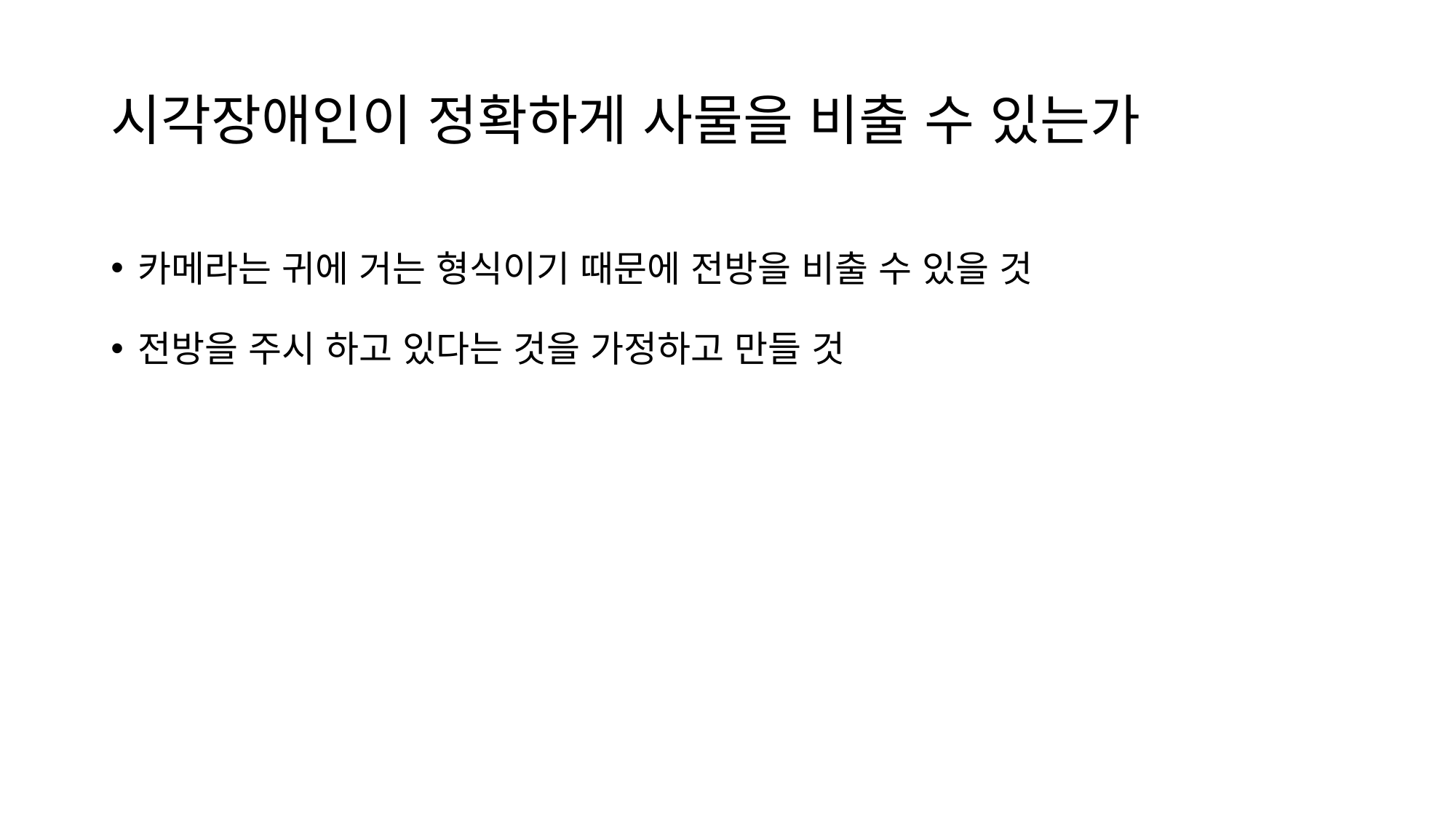

# 시각장애인이 정확하게 사물을 비출 수 있는가
카메라는 귀에 거는 형식이기 때문에 전방을 비출 수 있을 것
전방을 주시 하고 있다는 것을 가정하고 만들 것